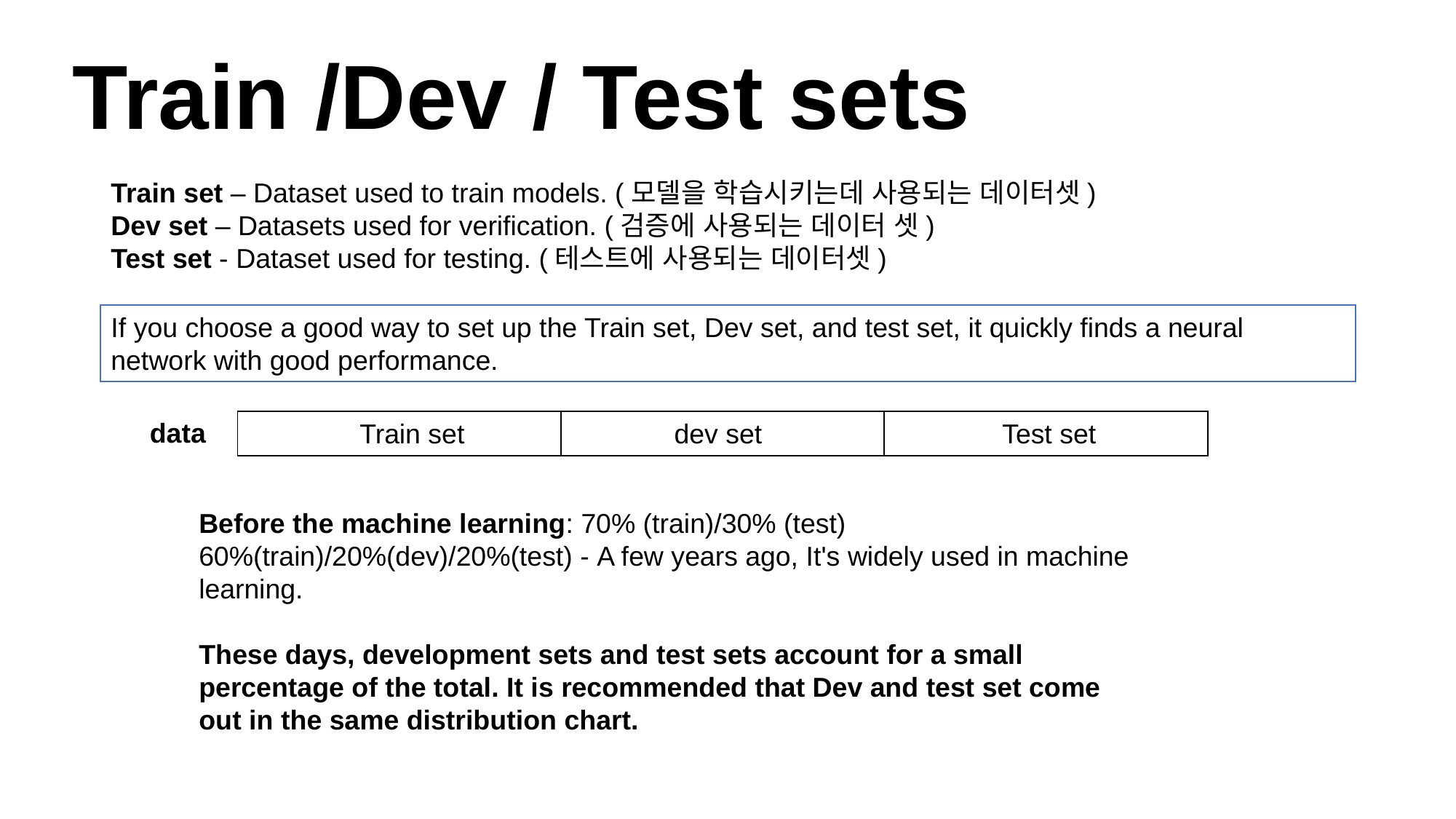

Train /Dev / Test sets

Train set – Dataset used to train models. (모델을 학습시키는데 사용되는 데이터셋)
Dev set – Datasets used for verification. (검증에 사용되는 데이터 셋)
Test set - Dataset used for testing. (테스트에 사용되는 데이터셋)

If you choose a good way to set up the Train set, Dev set, and test set, it quickly finds a neural network with good performance.
data
|  |  |  |
| --- | --- | --- |
Train set
dev set
Test set
Before the machine learning: 70% (train)/30% (test)
60%(train)/20%(dev)/20%(test) - A few years ago, It's widely used in machine learning.

These days, development sets and test sets account for a small percentage of the total. It is recommended that Dev and test set come out in the same distribution chart.